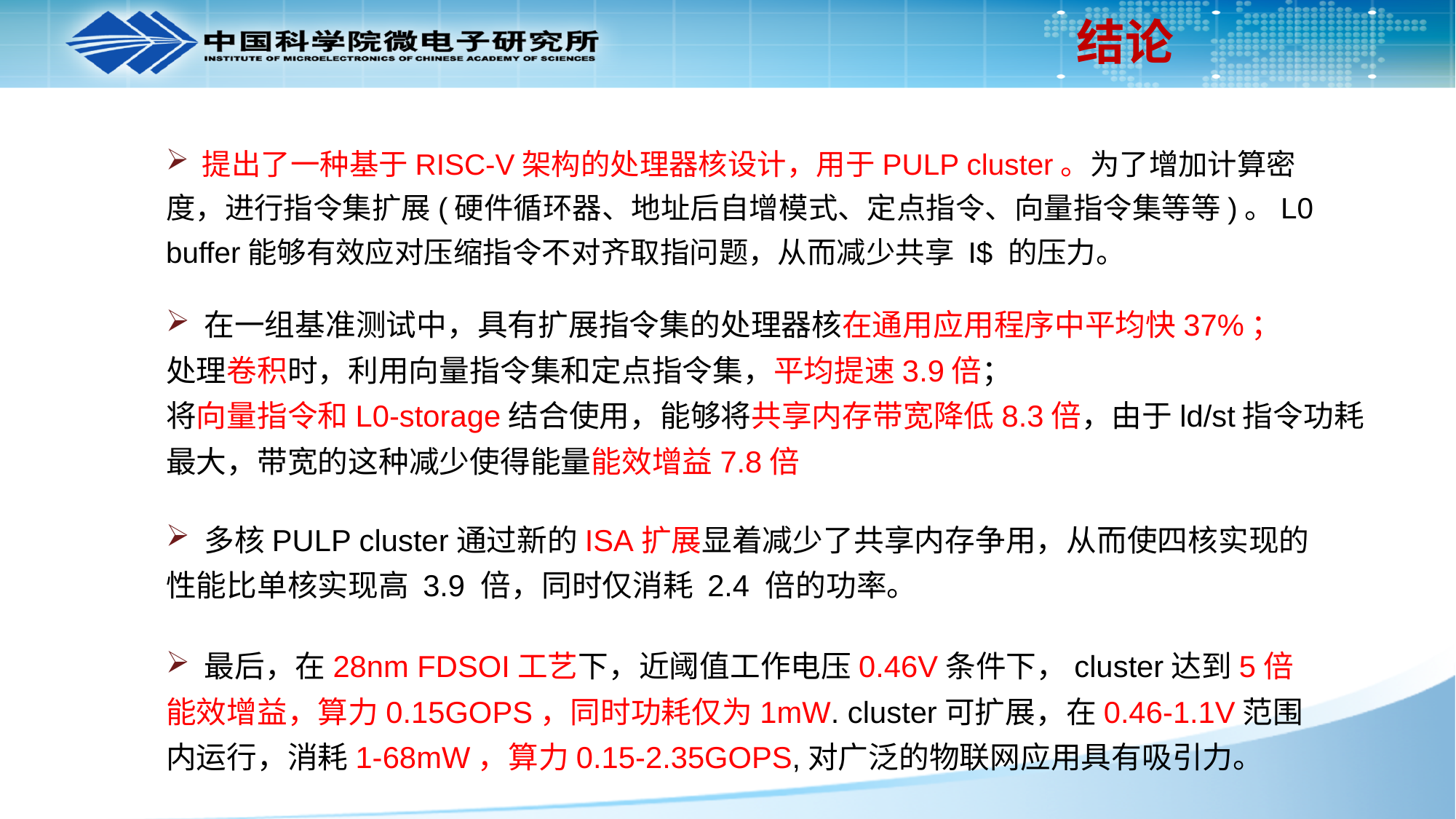

# 结论
 提出了一种基于RISC-V架构的处理器核设计，用于PULP cluster。为了增加计算密度，进行指令集扩展(硬件循环器、地址后自增模式、定点指令、向量指令集等等)。L0 buffer能够有效应对压缩指令不对齐取指问题，从而减少共享 I$ 的压力。
 在一组基准测试中，具有扩展指令集的处理器核在通用应用程序中平均快37%；
处理卷积时，利用向量指令集和定点指令集，平均提速3.9倍；
将向量指令和L0-storage结合使用，能够将共享内存带宽降低8.3倍，由于ld/st指令功耗最大，带宽的这种减少使得能量能效增益7.8倍
 多核PULP cluster通过新的ISA扩展显着减少了共享内存争用，从而使四核实现的性能比单核实现高 3.9 倍，同时仅消耗 2.4 倍的功率。
 最后，在28nm FDSOI工艺下，近阈值工作电压0.46V条件下，cluster达到5倍能效增益，算力0.15GOPS，同时功耗仅为1mW. cluster可扩展，在0.46-1.1V范围内运行，消耗1-68mW，算力0.15-2.35GOPS,对广泛的物联网应用具有吸引力。
38